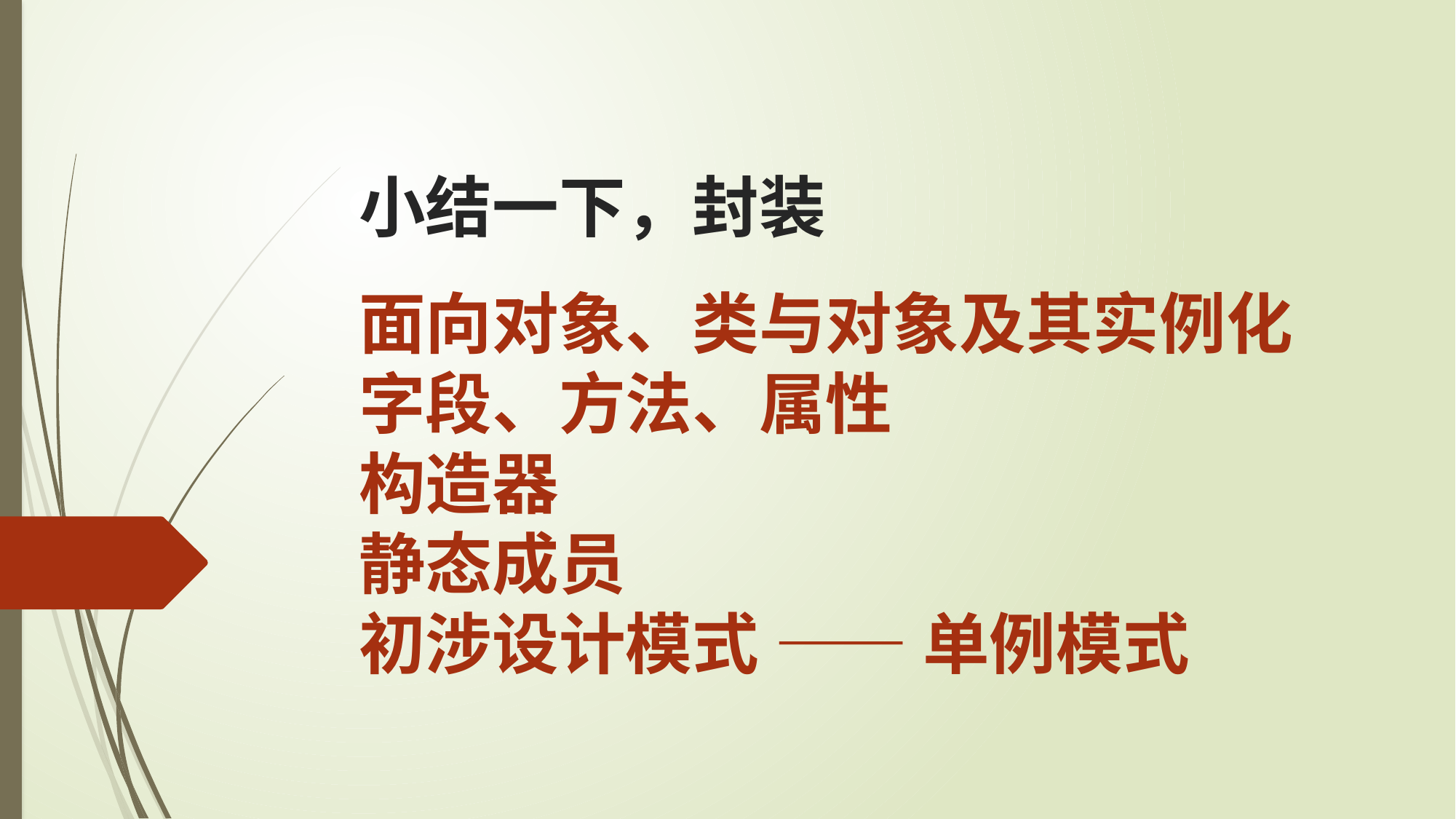

小结一下，封装

面向对象、类与对象及其实例化
字段、方法、属性
构造器
静态成员
初涉设计模式 —— 单例模式